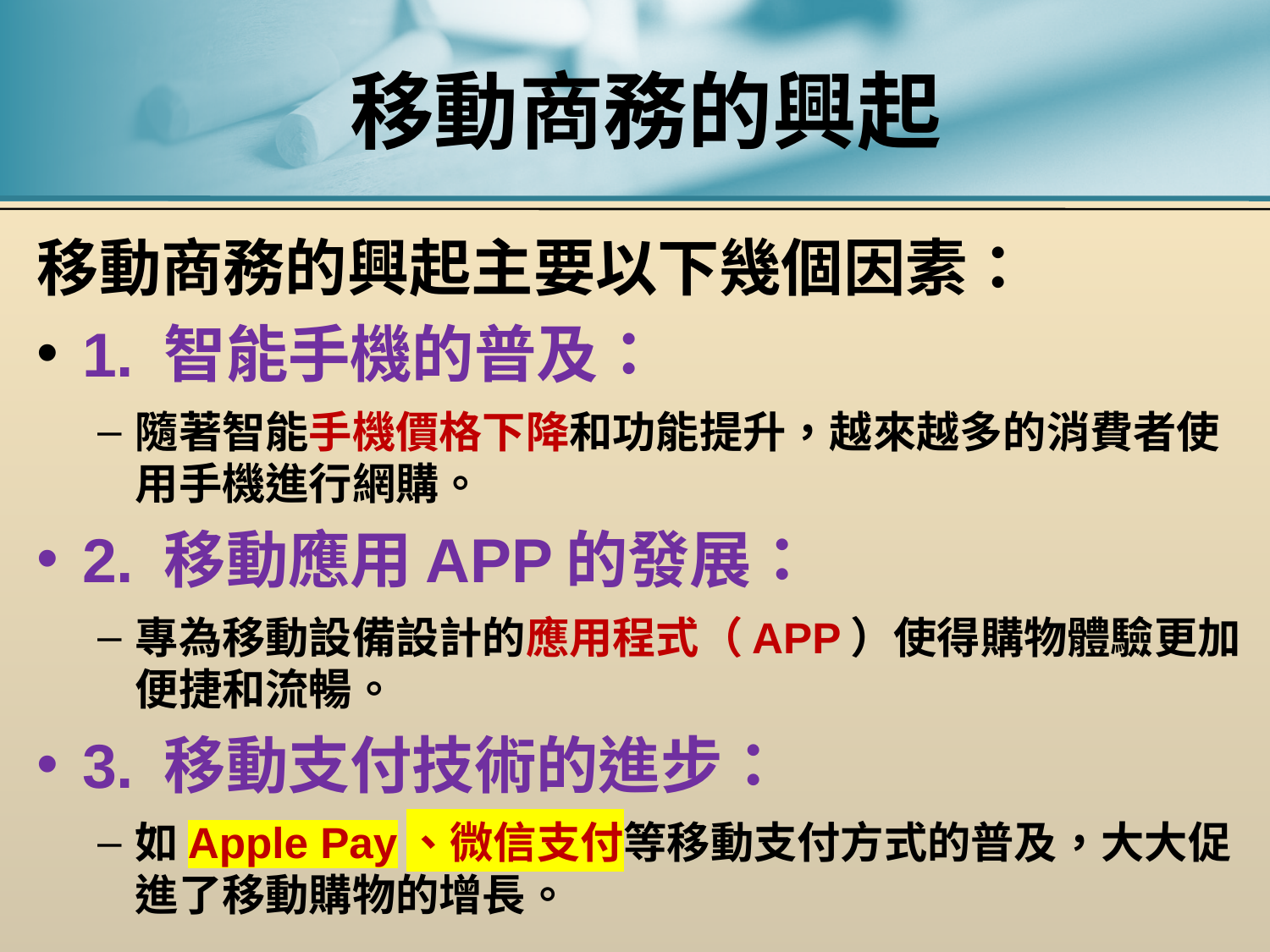

# 移動商務的興起
移動商務的興起主要以下幾個因素：
1. 智能手機的普及：
隨著智能手機價格下降和功能提升，越來越多的消費者使用手機進行網購。
2. 移動應用APP的發展：
專為移動設備設計的應用程式（APP）使得購物體驗更加便捷和流暢。
3. 移動支付技術的進步：
如Apple Pay、微信支付等移動支付方式的普及，大大促進了移動購物的增長。